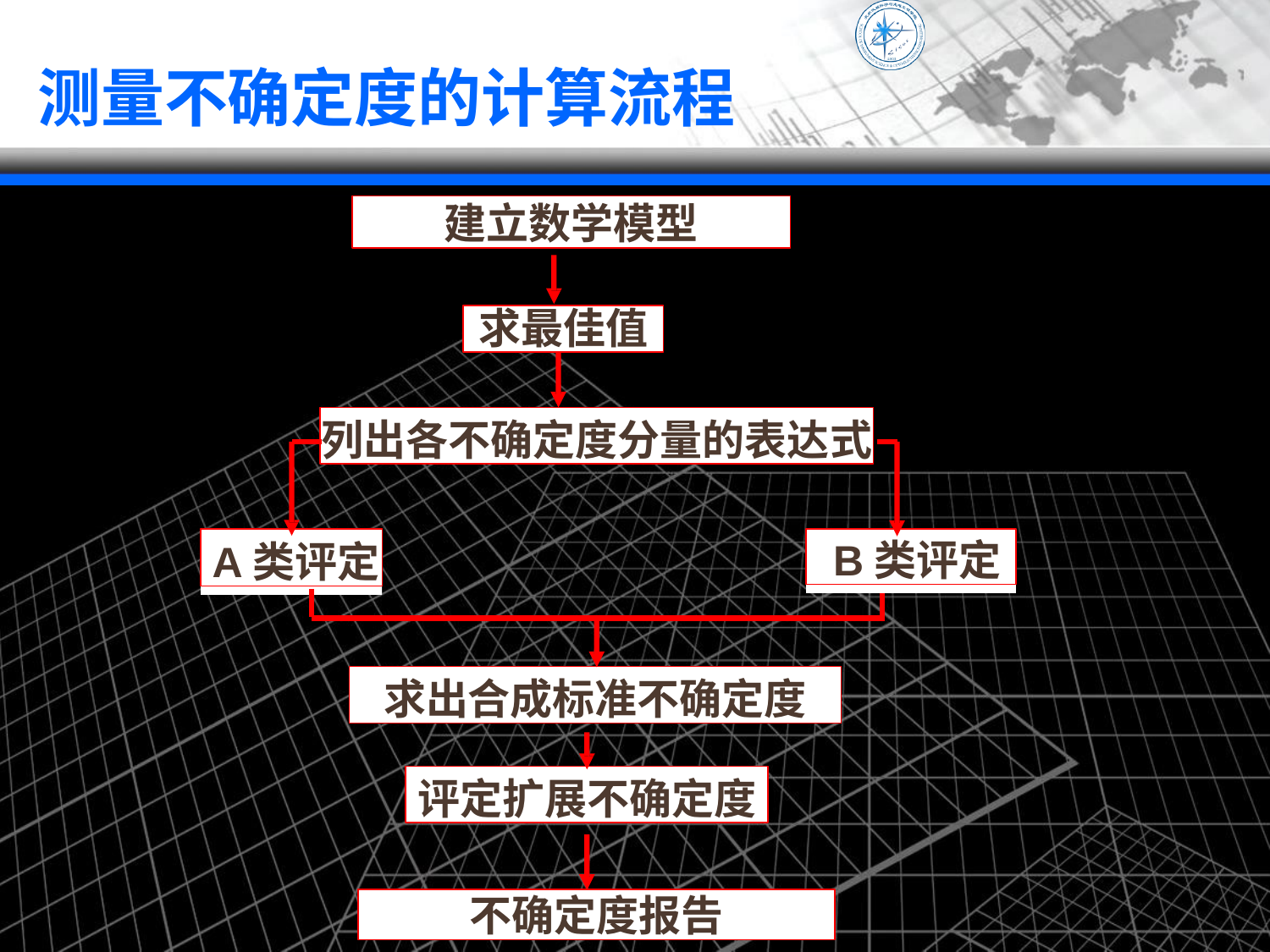

# 测量不确定度的计算流程
建立数学模型

求最佳值

列出各不确定度分量的表达式

A类评定
B类评定

求出合成标准不确定度

评定扩展不确定度

不确定度报告